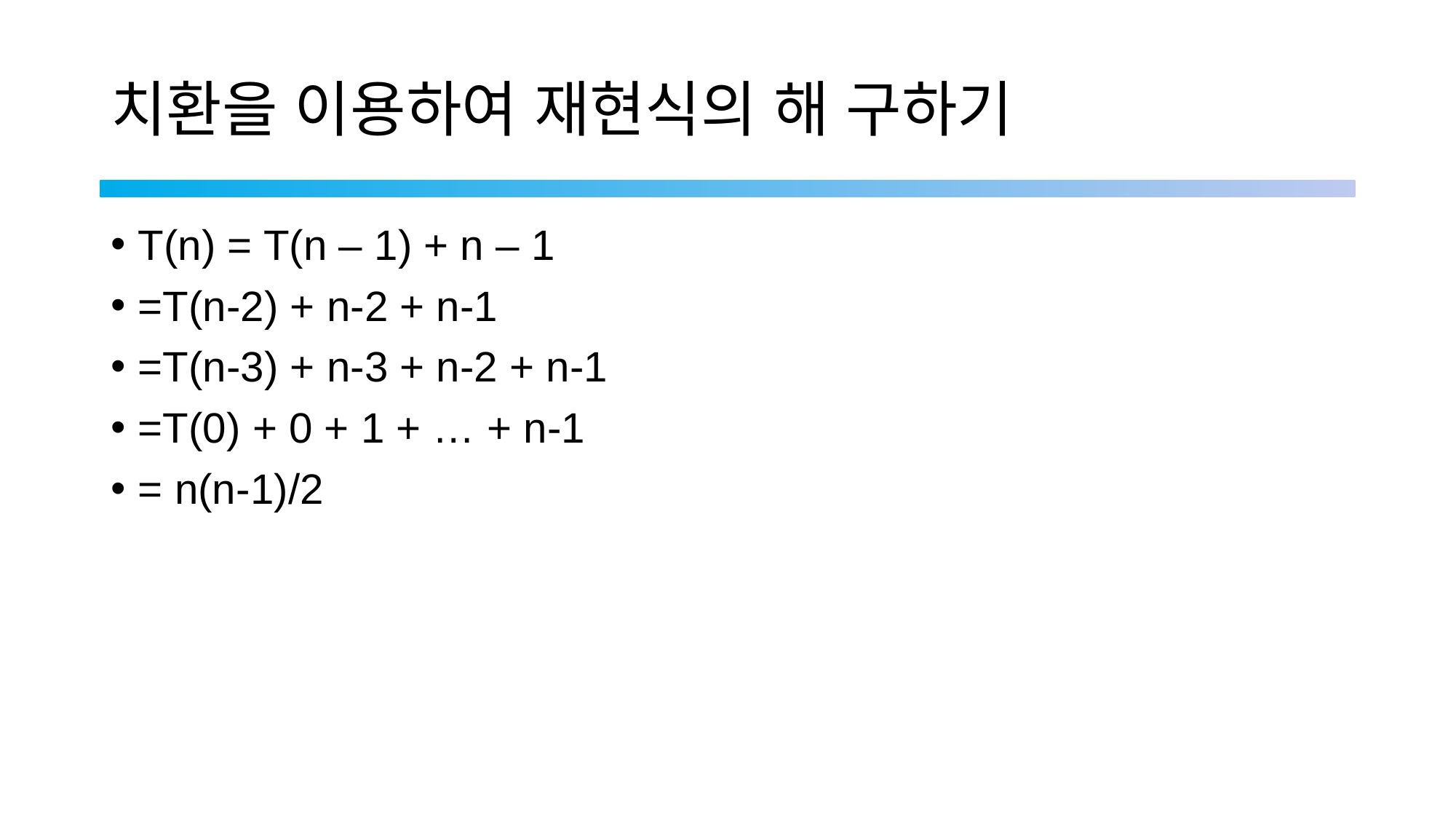

# 치환을 이용하여 재현식의 해 구하기
T(n) = T(n – 1) + n – 1
=T(n-2) + n-2 + n-1
=T(n-3) + n-3 + n-2 + n-1
=T(0) + 0 + 1 + … + n-1
= n(n-1)/2